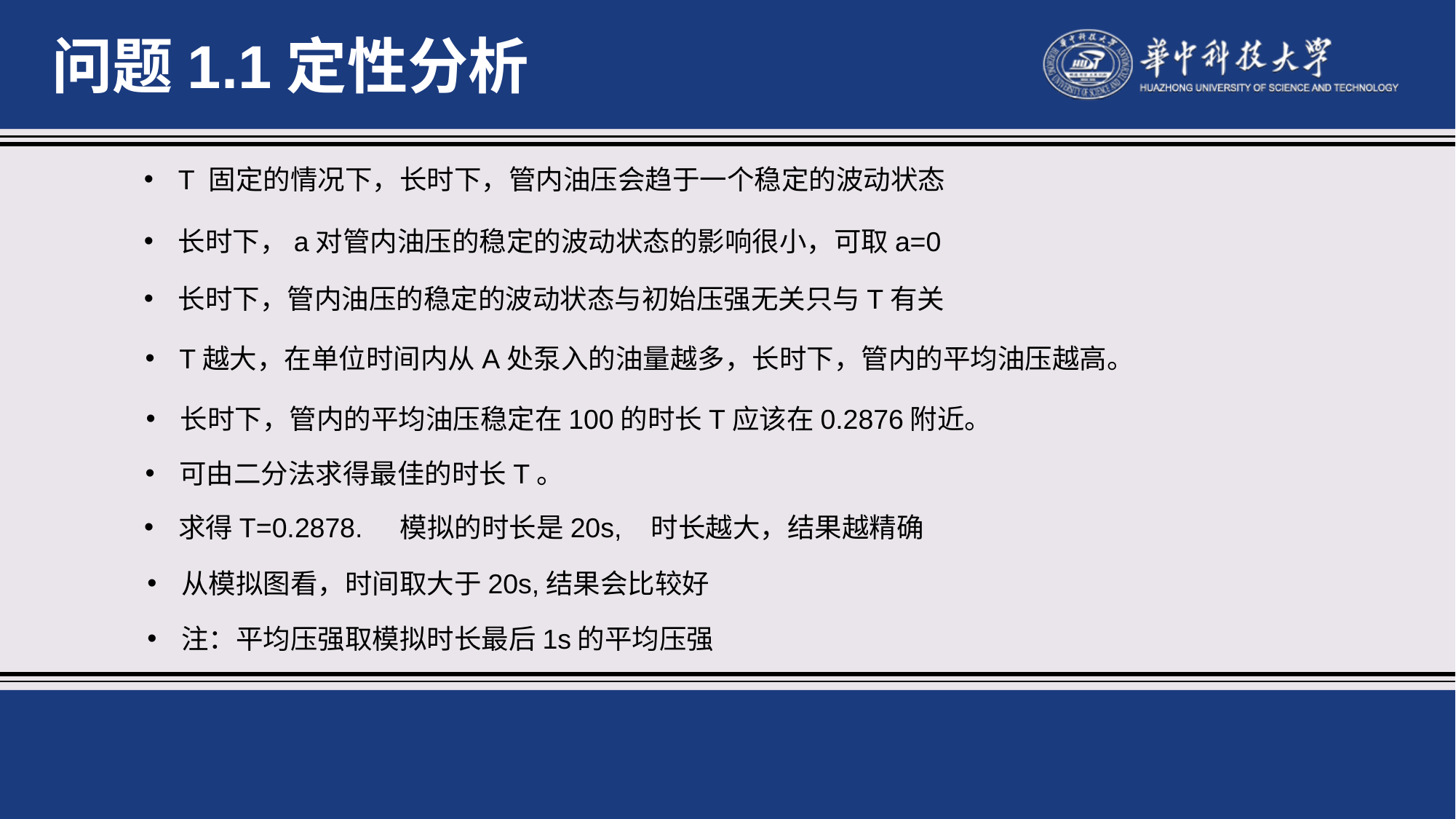

问题1.1定性分析
T 固定的情况下，长时下，管内油压会趋于一个稳定的波动状态
长时下，a对管内油压的稳定的波动状态的影响很小，可取a=0
长时下，管内油压的稳定的波动状态与初始压强无关只与T有关
T越大，在单位时间内从A处泵入的油量越多，长时下，管内的平均油压越高。
长时下，管内的平均油压稳定在100的时长T应该在0.2876附近。
可由二分法求得最佳的时长T。
求得T=0.2878.    模拟的时长是20s,   时长越大，结果越精确
从模拟图看，时间取大于20s,结果会比较好
注：平均压强取模拟时长最后1s的平均压强